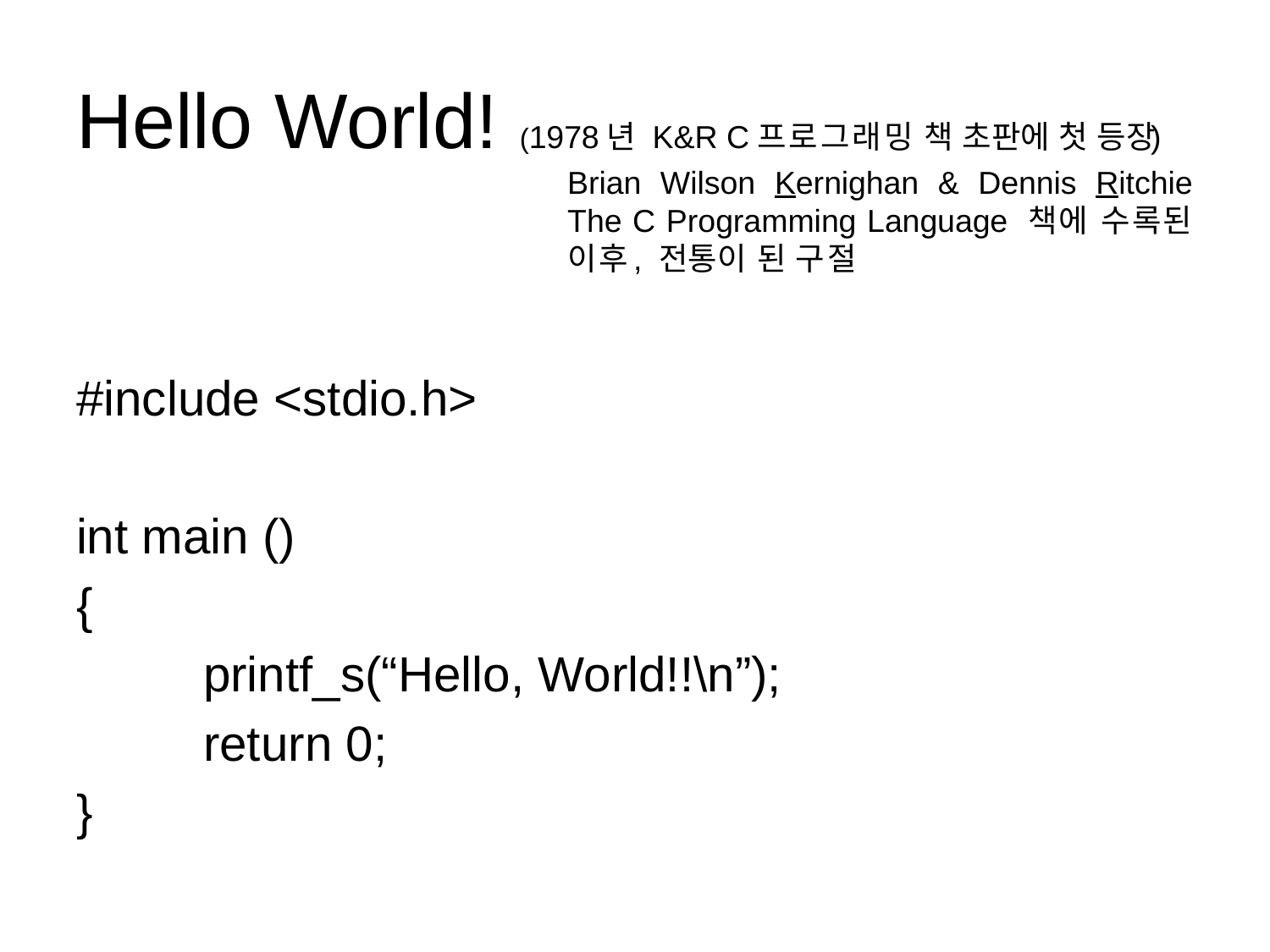

# Hello World! (1978년 K&R C프로그래밍 책 초판에 첫 등장)
Brian Wilson Kernighan & Dennis Ritchie The C Programming Language 책에 수록된 이후, 전통이 된 구절

#include <stdio.h>

int main ()
{
	printf_s(“Hello, World!!\n”);
	return 0;
}